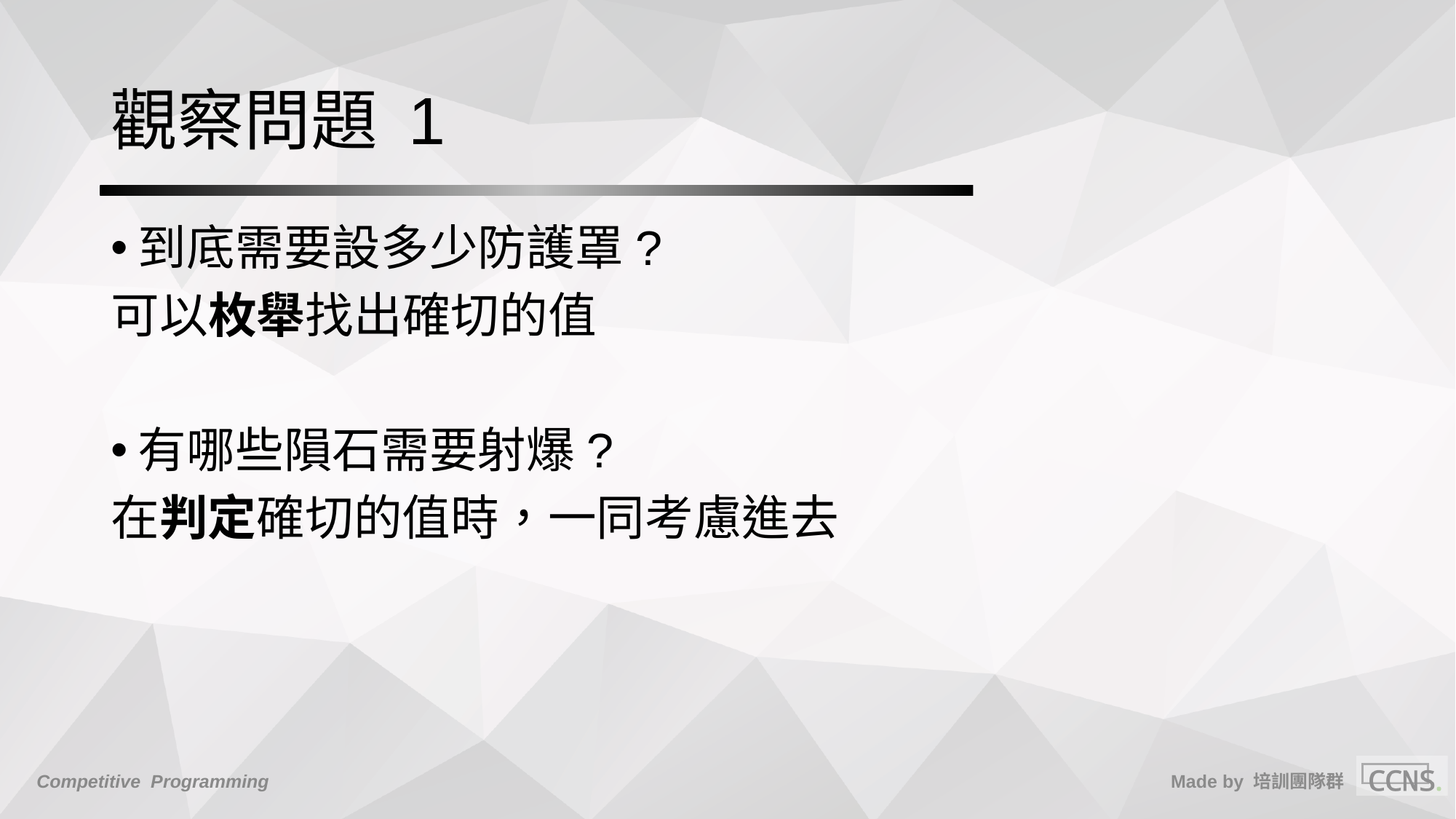

# 觀察問題 1
到底需要設多少防護罩?
可以枚舉找出確切的值

有哪些隕石需要射爆?
在判定確切的值時，一同考慮進去